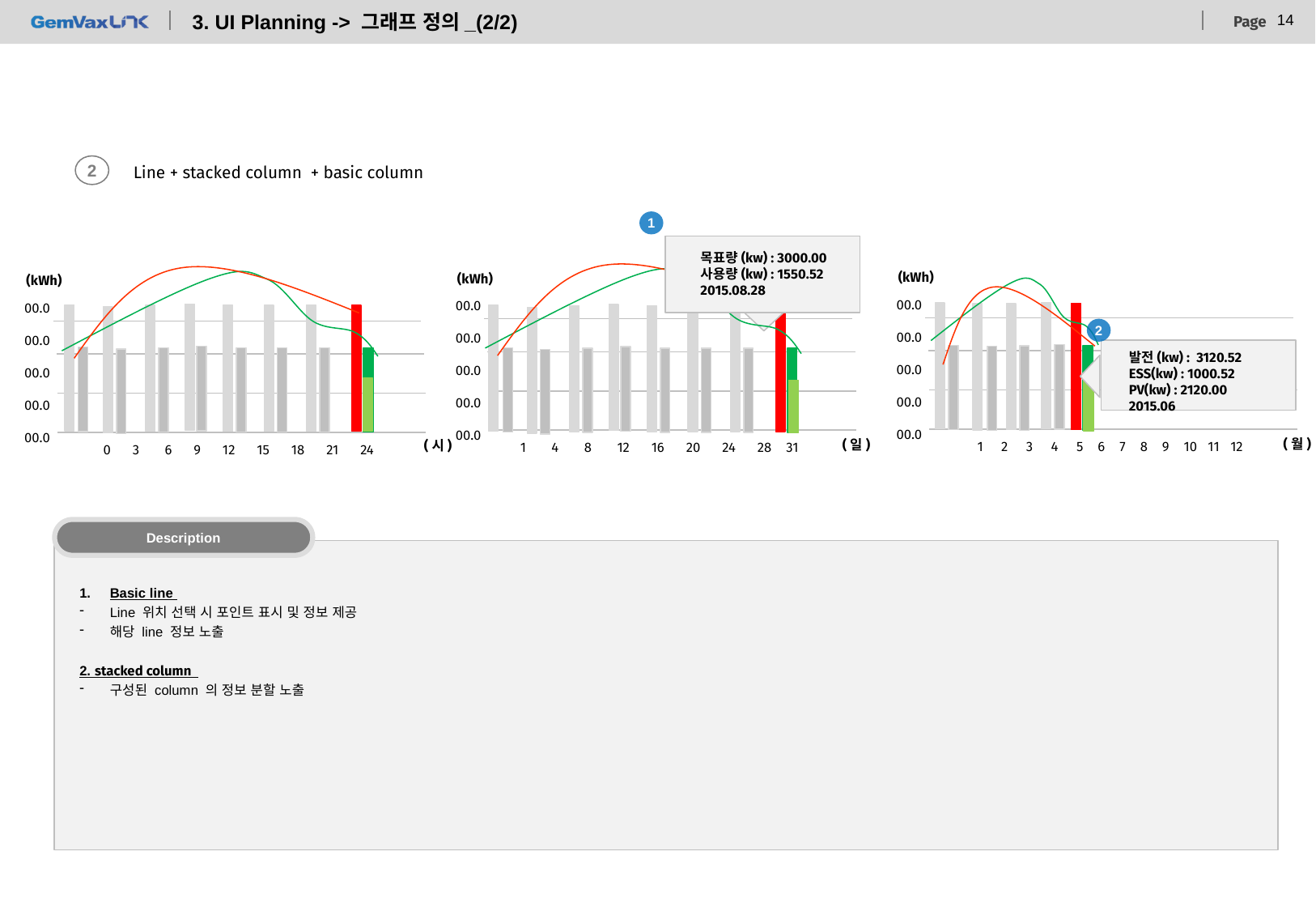

# 3. UI Planning -> 그래프 정의_(2/2)
2
Line + stacked column  + basic column
1
▶

목표량(kw) : 3000.00
사용량(kw) : 1550.52
2015.08.28

(kWh)
(kWh)
(kWh)

00.0

00.0

00.0

00.0

00.0
00.0

00.0

00.0

00.0

00.0
00.0

00.0

00.0

00.0

00.0

2

발전(kw) :  3120.52
ESS(kw) : 1000.52
PV(kw) : 2120.00
2015.06

(월)
(일)
(시)
1     2     3     4     5    6    7    8    9    10   11   12
1       4       8       12      16      20      24      28    31
0      3       6      9      12      15      18      21      24
Description

Basic line
Line 위치 선택 시 포인트 표시 및 정보 제공
해당 line 정보 노출

2. stacked column
구성된 column 의 정보 분할 노출